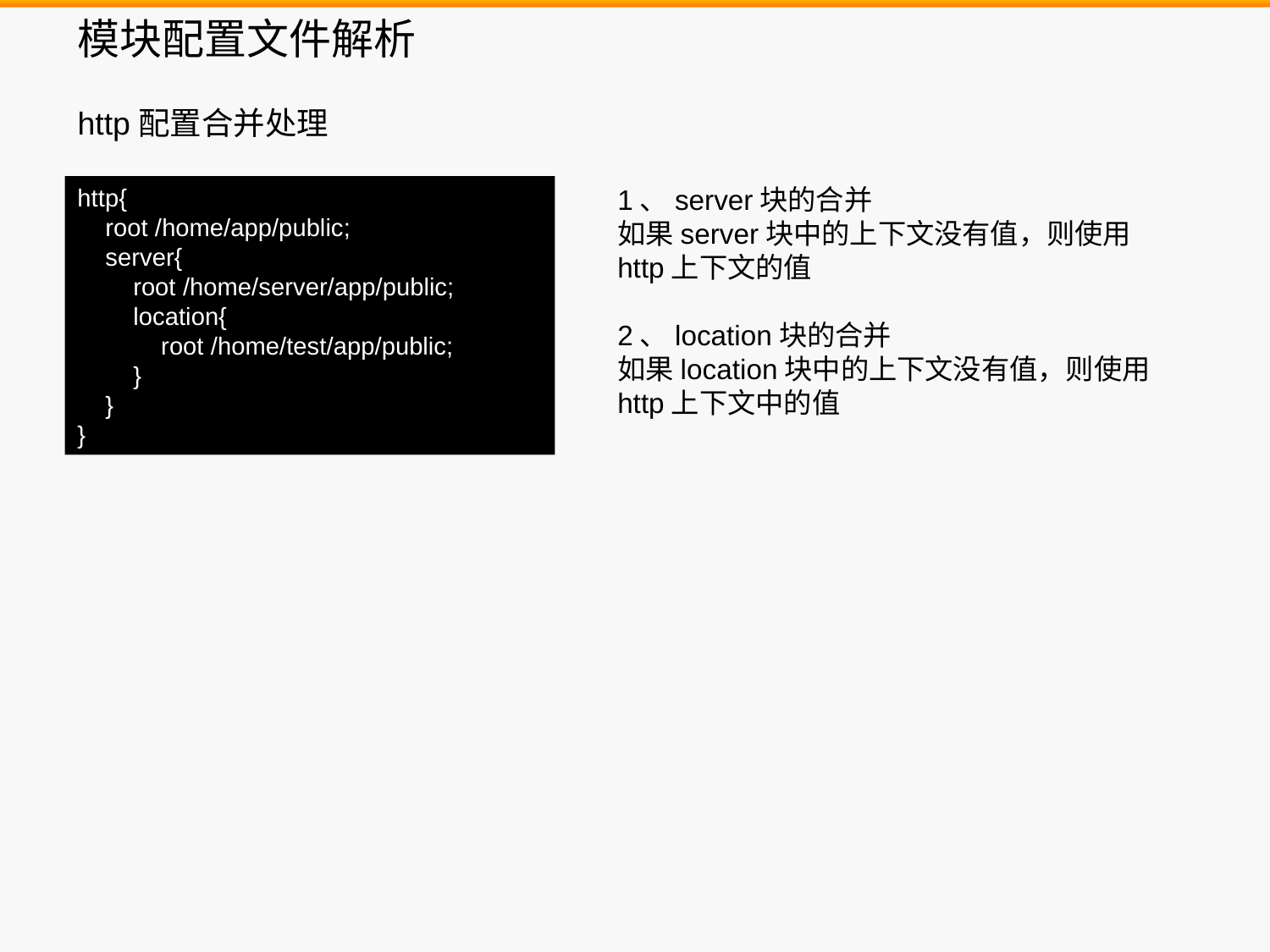

模块配置文件解析
http配置合并处理
http{
    root /home/app/public;
    server{
        root /home/server/app/public;
        location{
            root /home/test/app/public;
        }
    }
}
1、server块的合并
如果server块中的上下文没有值，则使用http上下文的值

2、location块的合并
如果location块中的上下文没有值，则使用http上下文中的值